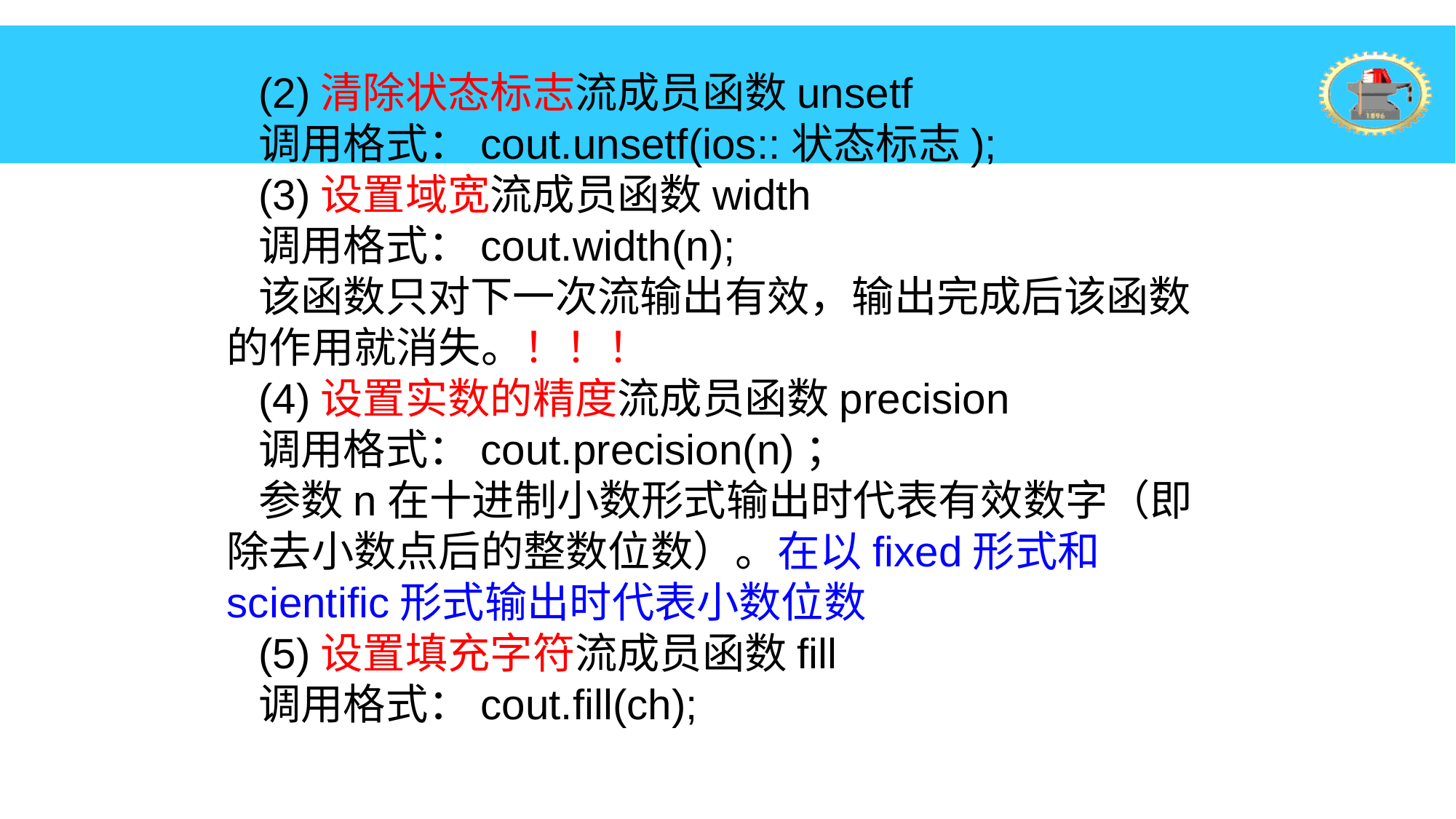

(2)清除状态标志流成员函数unsetf
调用格式：cout.unsetf(ios::状态标志);
(3)设置域宽流成员函数width
调用格式：cout.width(n);
该函数只对下一次流输出有效，输出完成后该函数的作用就消失。！！！
(4)设置实数的精度流成员函数precision
调用格式：cout.precision(n)；
参数n在十进制小数形式输出时代表有效数字（即除去小数点后的整数位数）。在以fixed形式和scientific形式输出时代表小数位数
(5)设置填充字符流成员函数fill
调用格式：cout.fill(ch);